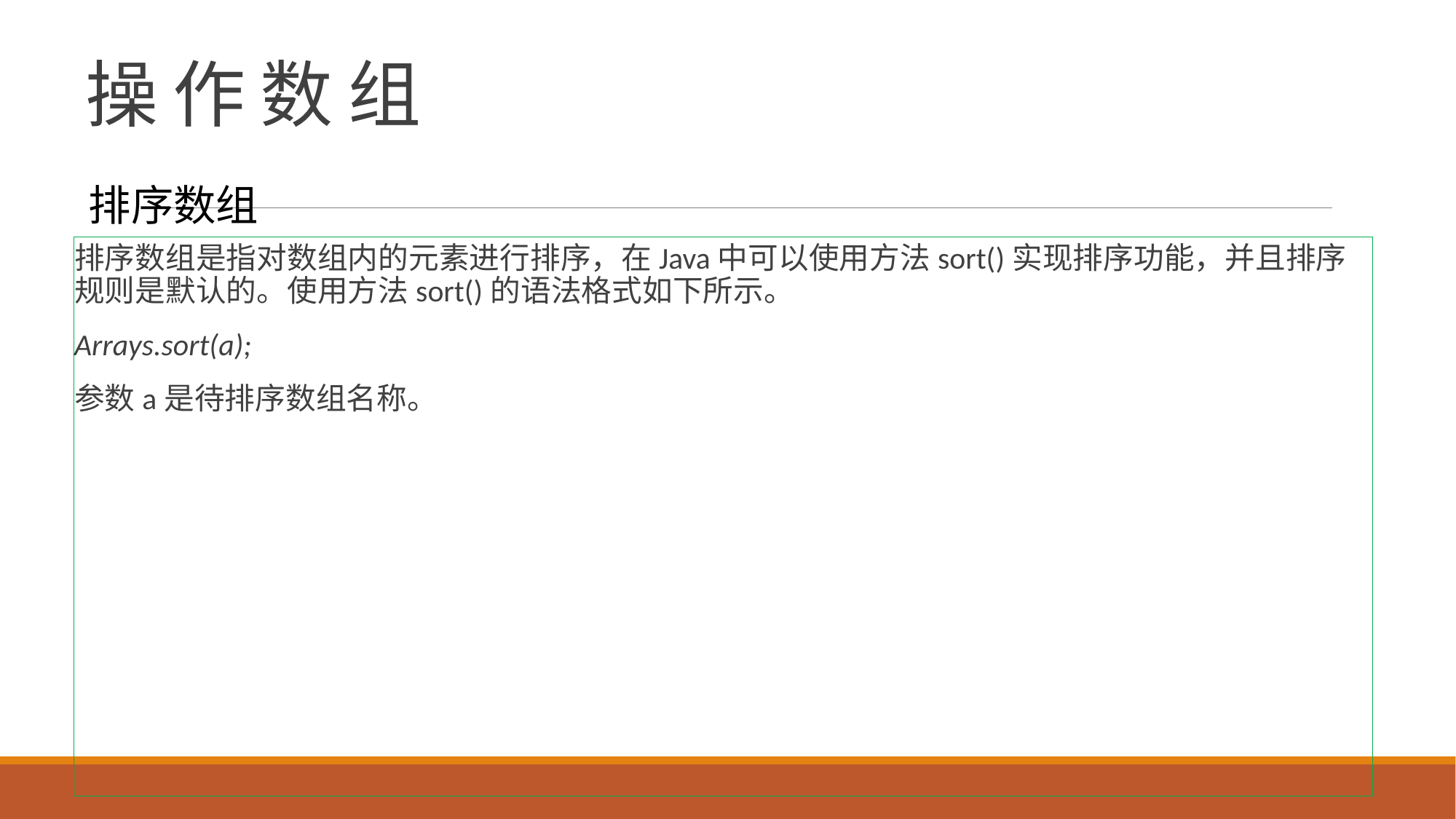

# 操 作 数 组
排序数组
排序数组是指对数组内的元素进行排序，在Java中可以使用方法sort()实现排序功能，并且排序规则是默认的。使用方法sort()的语法格式如下所示。
Arrays.sort(a);
参数a是待排序数组名称。